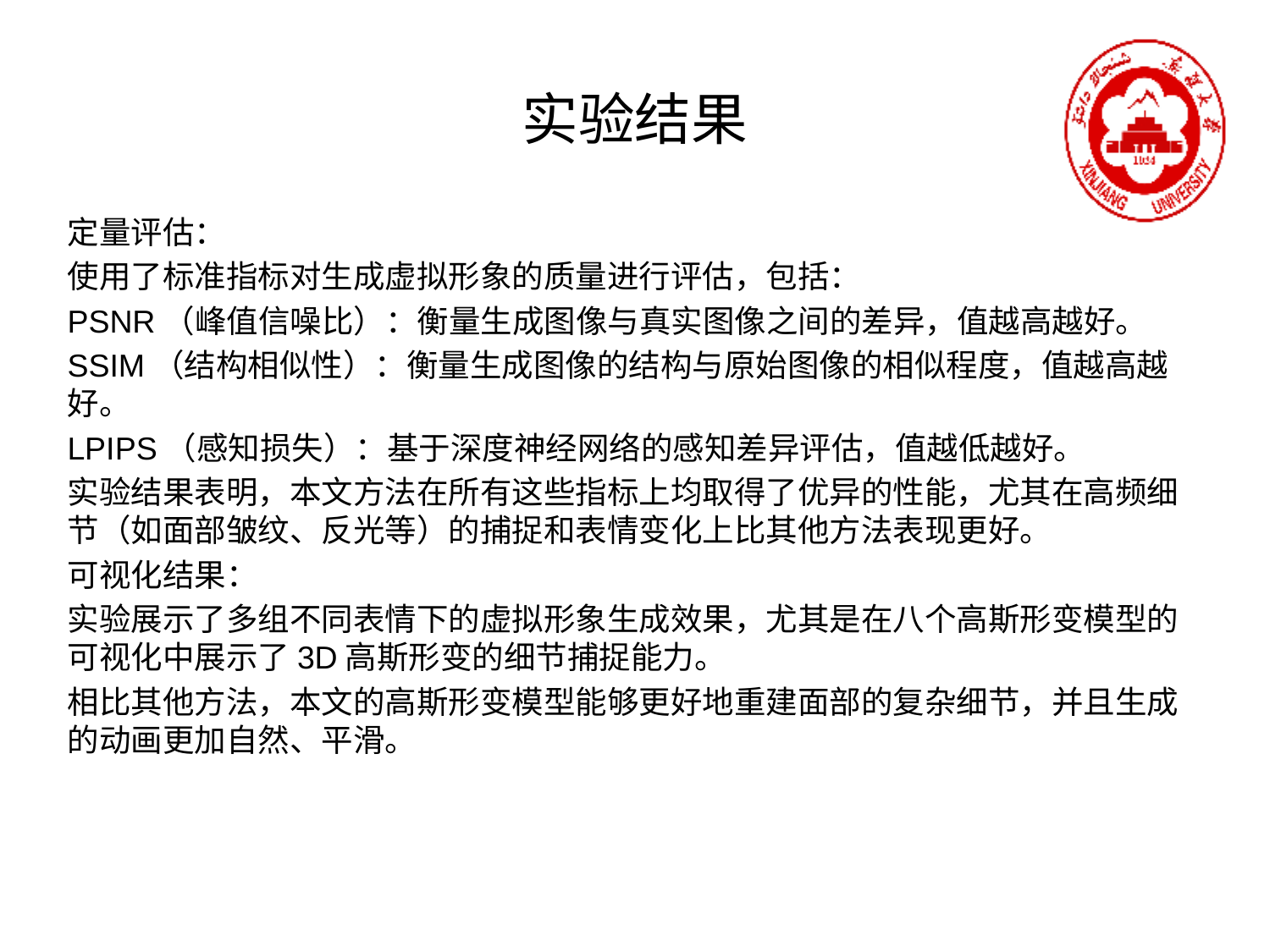

# 实验结果
定量评估：
使用了标准指标对生成虚拟形象的质量进行评估，包括：
PSNR（峰值信噪比）：衡量生成图像与真实图像之间的差异，值越高越好。
SSIM（结构相似性）：衡量生成图像的结构与原始图像的相似程度，值越高越好。
LPIPS（感知损失）：基于深度神经网络的感知差异评估，值越低越好。
实验结果表明，本文方法在所有这些指标上均取得了优异的性能，尤其在高频细节（如面部皱纹、反光等）的捕捉和表情变化上比其他方法表现更好。
可视化结果：
实验展示了多组不同表情下的虚拟形象生成效果，尤其是在八个高斯形变模型的可视化中展示了3D高斯形变的细节捕捉能力。
相比其他方法，本文的高斯形变模型能够更好地重建面部的复杂细节，并且生成的动画更加自然、平滑。